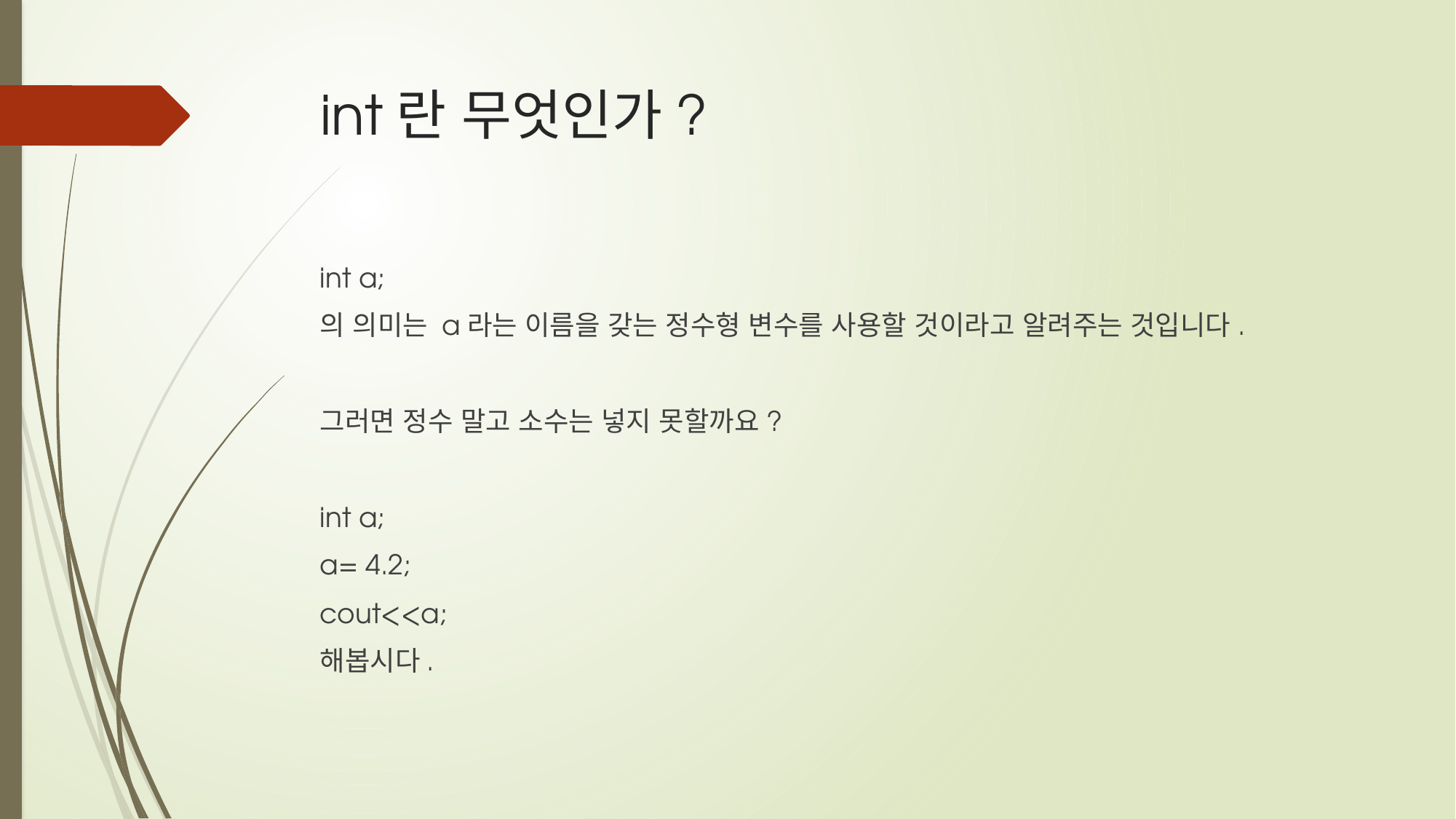

# int란 무엇인가?
int a;
의 의미는 a라는 이름을 갖는 정수형 변수를 사용할 것이라고 알려주는 것입니다.

그러면 정수 말고 소수는 넣지 못할까요?

int a;
a= 4.2;
cout<<a;
해봅시다.